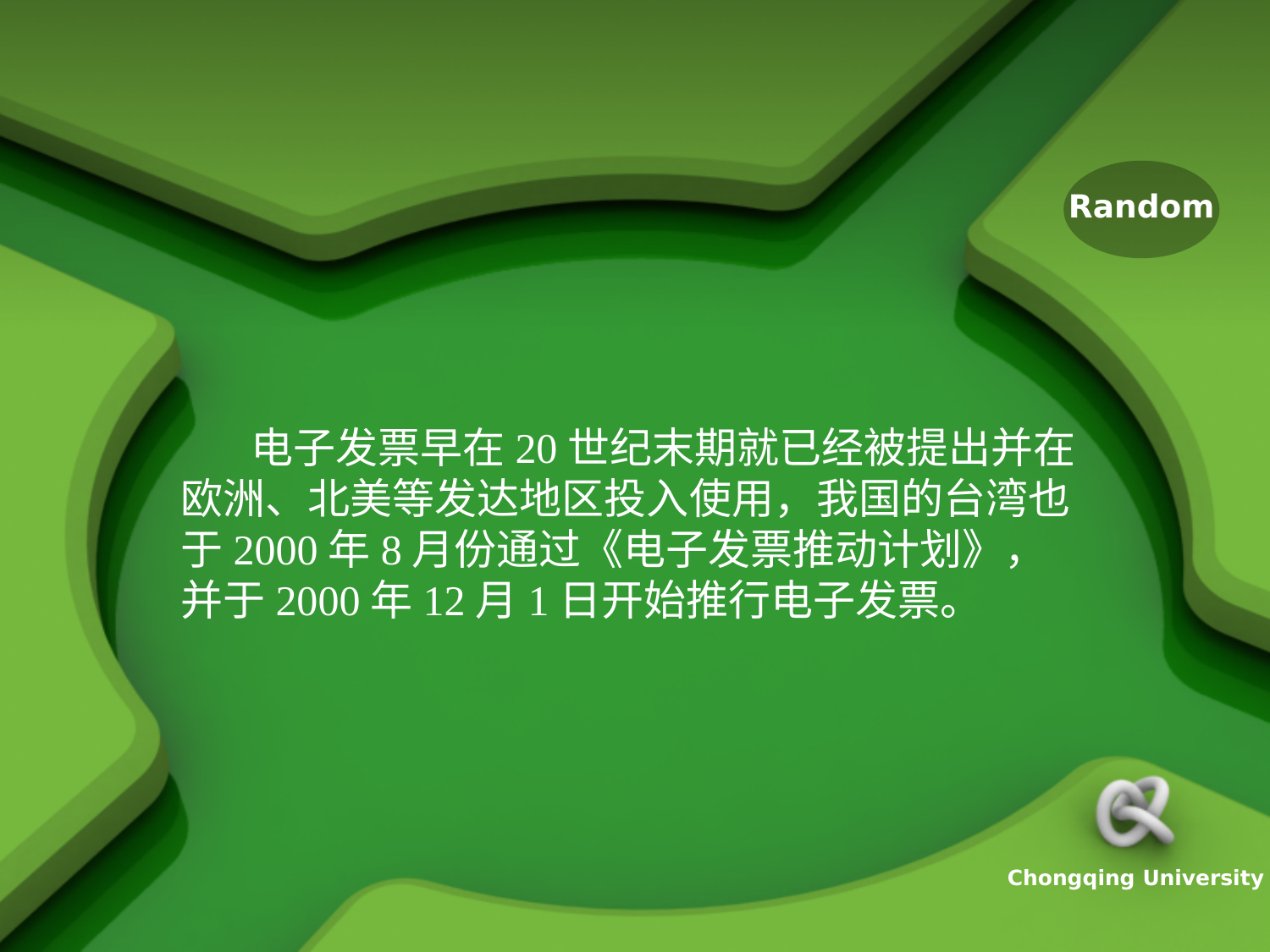

电子发票早在20世纪末期就已经被提出并在欧洲、北美等发达地区投入使用，我国的台湾也于2000年8月份通过《电子发票推动计划》，并于2000年12月1日开始推行电子发票。